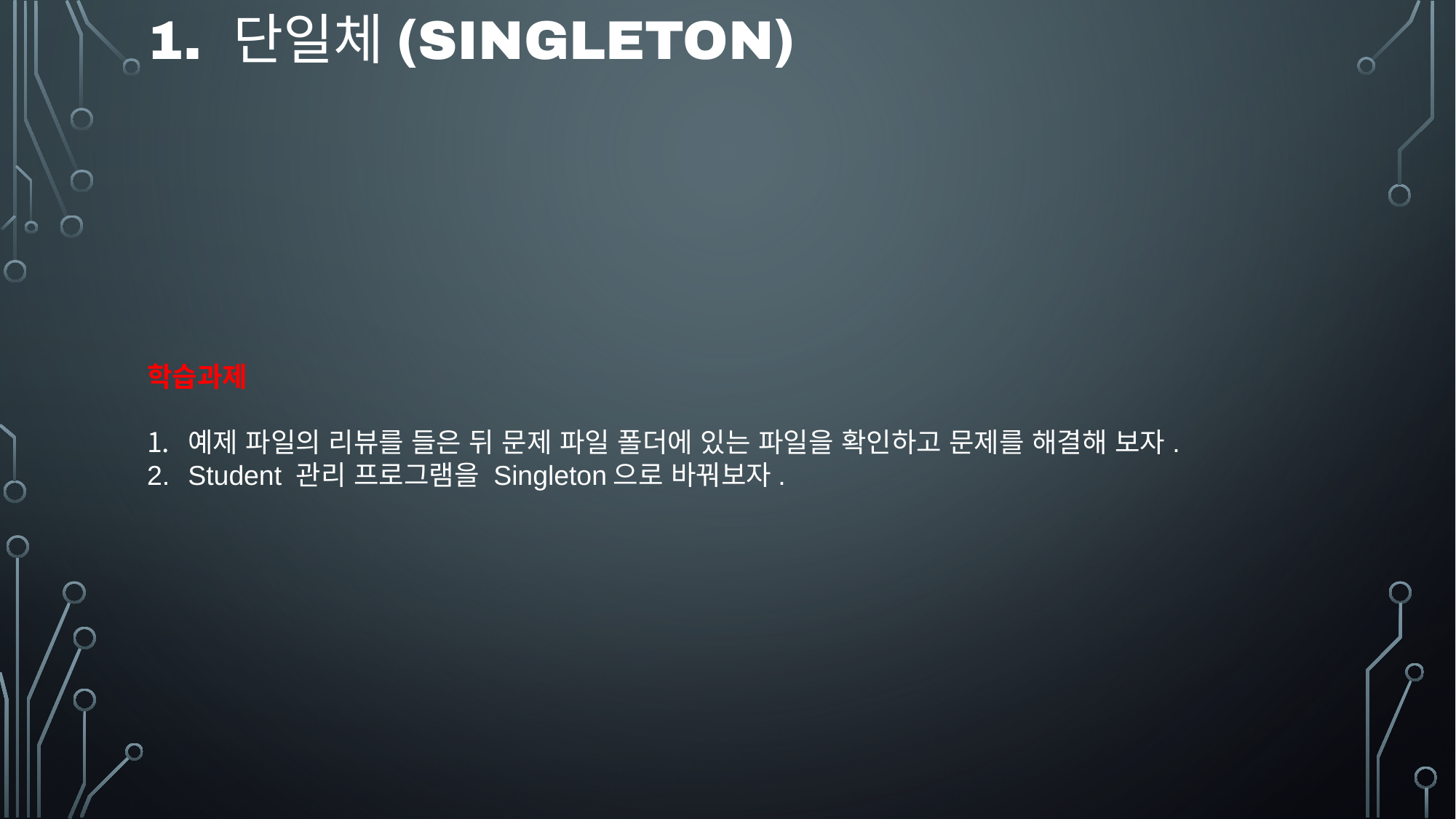

# 1. 단일체(sINGLETON)
학습과제

예제 파일의 리뷰를 들은 뒤 문제 파일 폴더에 있는 파일을 확인하고 문제를 해결해 보자.
Student 관리 프로그램을 Singleton으로 바꿔보자.